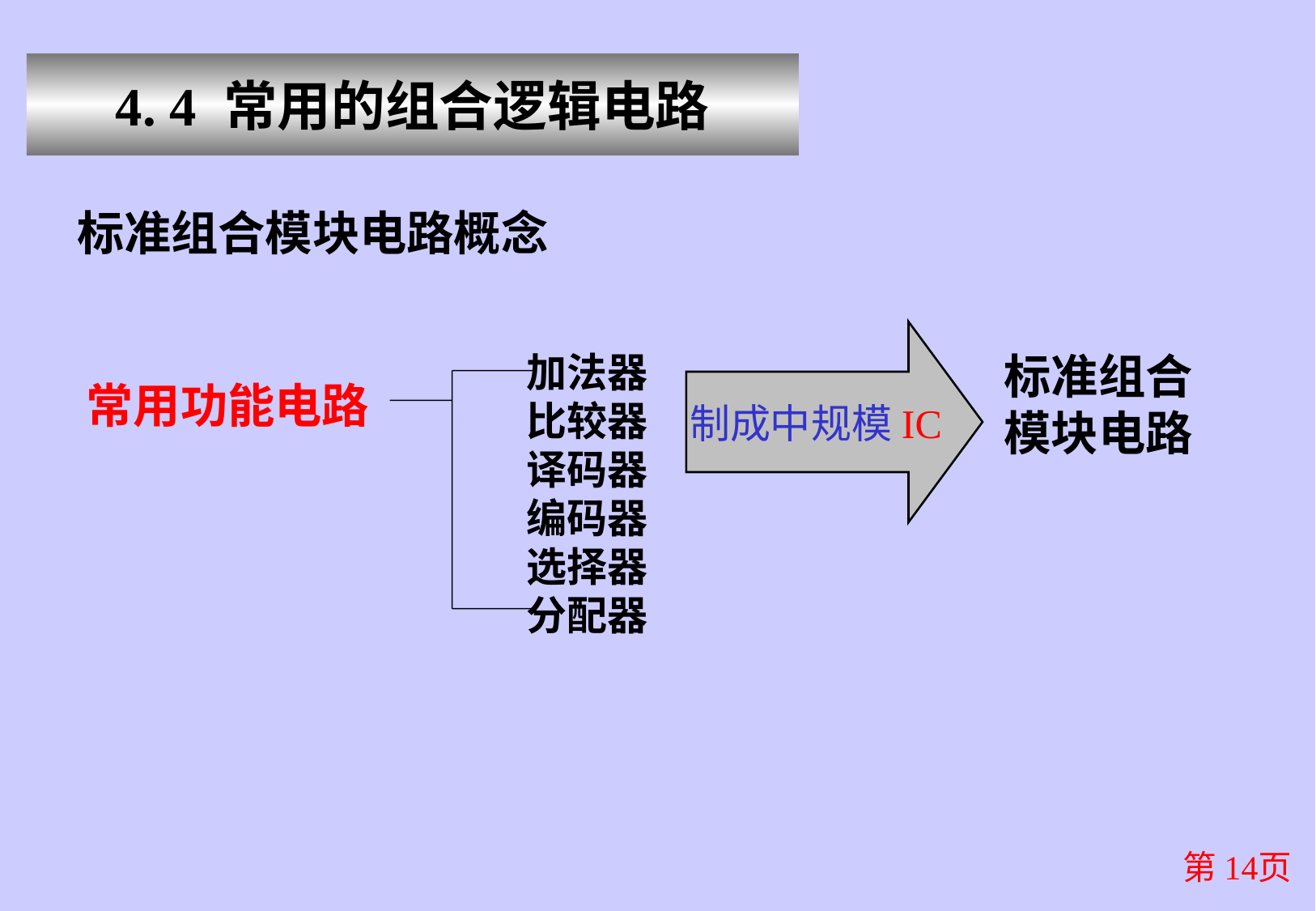

4. 4 常用的组合逻辑电路
标准组合模块电路概念
制成中规模IC
加法器
比较器
译码器
编码器
选择器
分配器

标准组合模块电路
常用功能电路
第14页